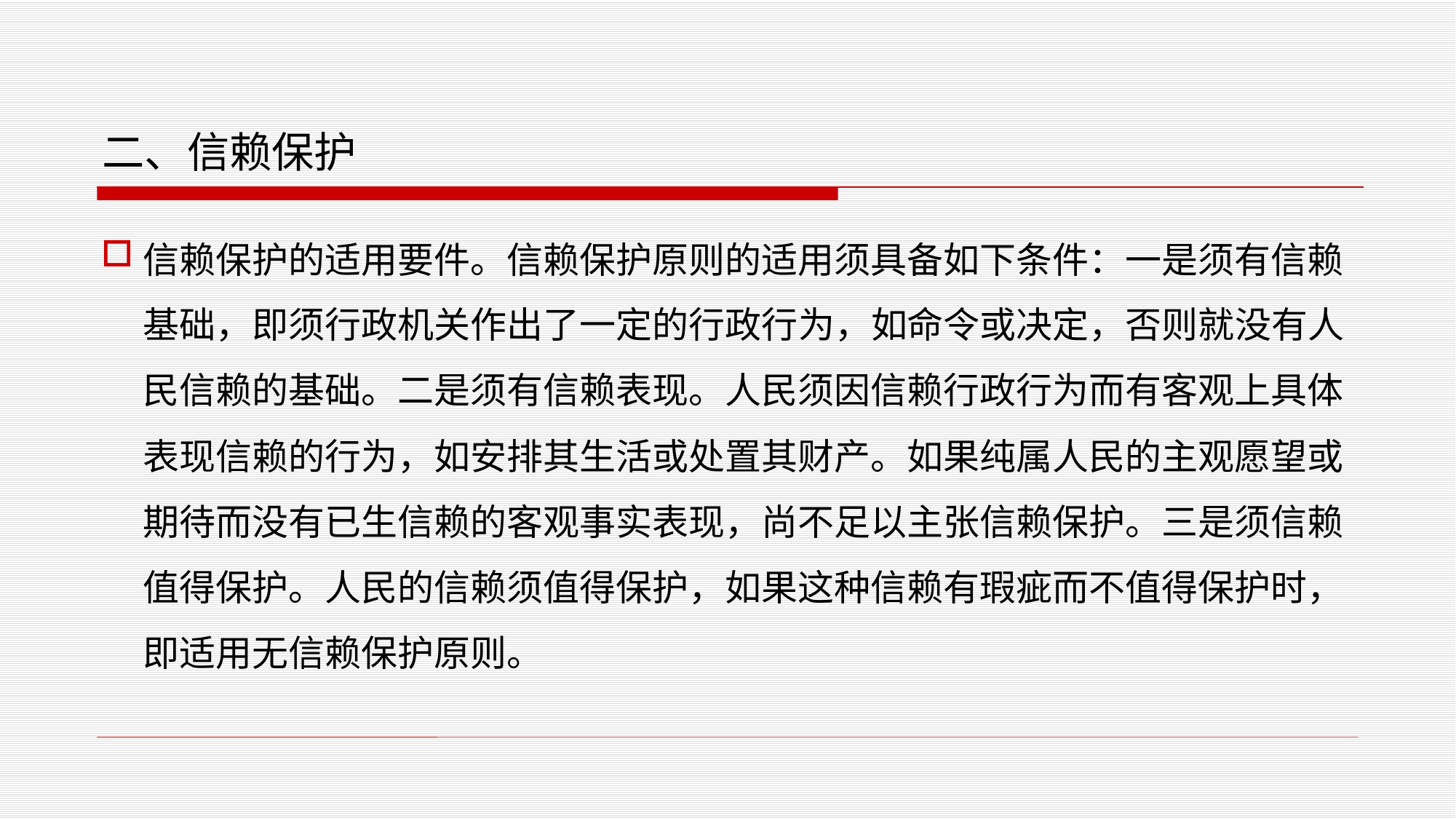

# 二、信赖保护
信赖保护的适用要件。信赖保护原则的适用须具备如下条件：一是须有信赖基础，即须行政机关作出了一定的行政行为，如命令或决定，否则就没有人民信赖的基础。二是须有信赖表现。人民须因信赖行政行为而有客观上具体表现信赖的行为，如安排其生活或处置其财产。如果纯属人民的主观愿望或期待而没有已生信赖的客观事实表现，尚不足以主张信赖保护。三是须信赖值得保护。人民的信赖须值得保护，如果这种信赖有瑕疵而不值得保护时，即适用无信赖保护原则。